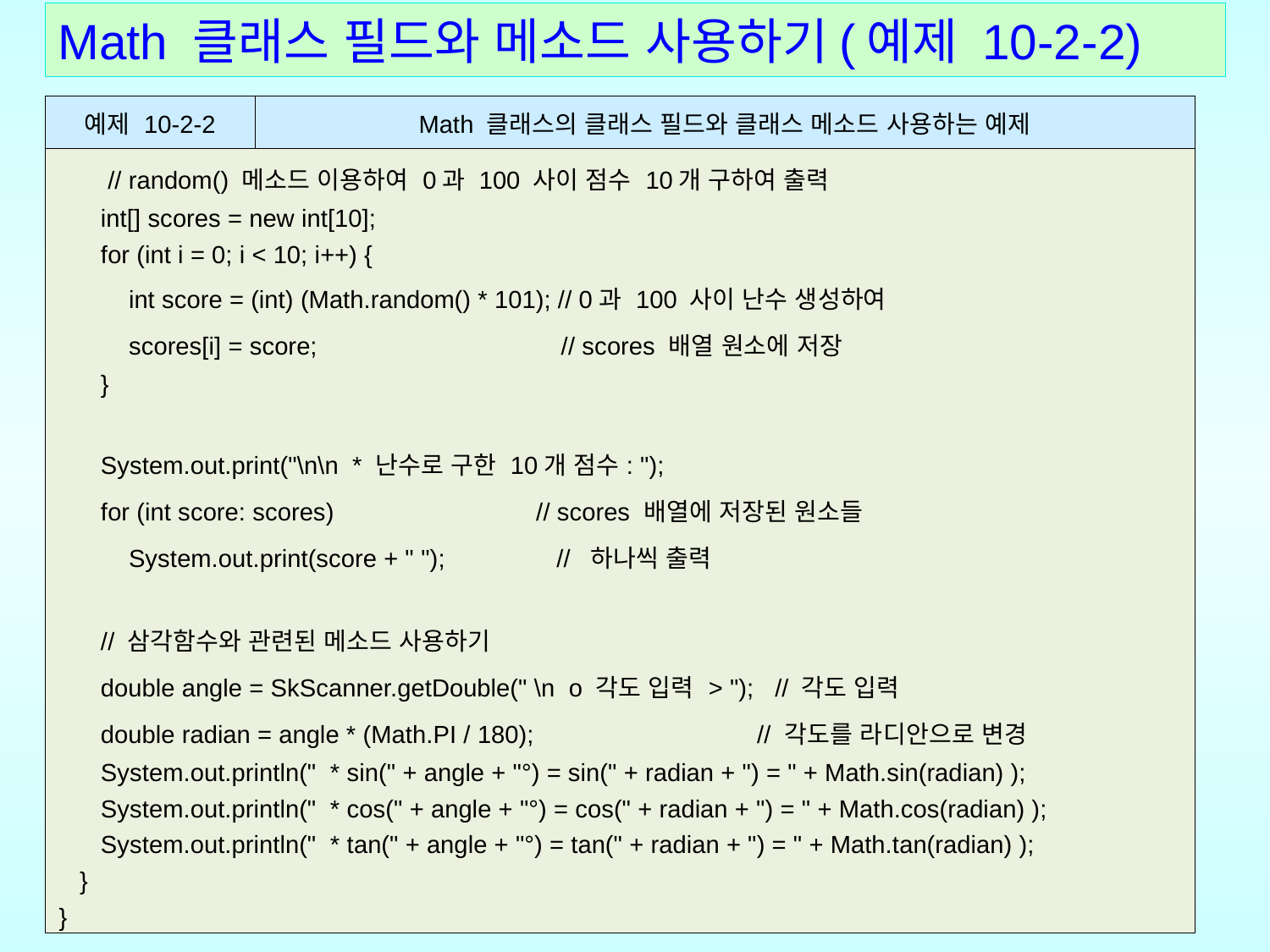

# Math 클래스 필드와 메소드 사용하기(예제 10-2-2)
| 예제 10-2-2 | Math 클래스의 클래스 필드와 클래스 메소드 사용하는 예제 |
| --- | --- |
| // random() 메소드 이용하여 0과 100 사이 점수 10개 구하여 출력 int[] scores = new int[10]; for (int i = 0; i < 10; i++) { int score = (int) (Math.random() \* 101); // 0과 100 사이 난수 생성하여 scores[i] = score; // scores 배열 원소에 저장 } System.out.print("\n\n \* 난수로 구한 10개 점수: "); for (int score: scores) // scores 배열에 저장된 원소들 System.out.print(score + " "); // 하나씩 출력 // 삼각함수와 관련된 메소드 사용하기 double angle = SkScanner.getDouble(" \n o 각도 입력 > "); // 각도 입력 double radian = angle \* (Math.PI / 180); // 각도를 라디안으로 변경 System.out.println(" \* sin(" + angle + "°) = sin(" + radian + ") = " + Math.sin(radian) ); System.out.println(" \* cos(" + angle + "°) = cos(" + radian + ") = " + Math.cos(radian) ); System.out.println(" \* tan(" + angle + "°) = tan(" + radian + ") = " + Math.tan(radian) ); } } |  |